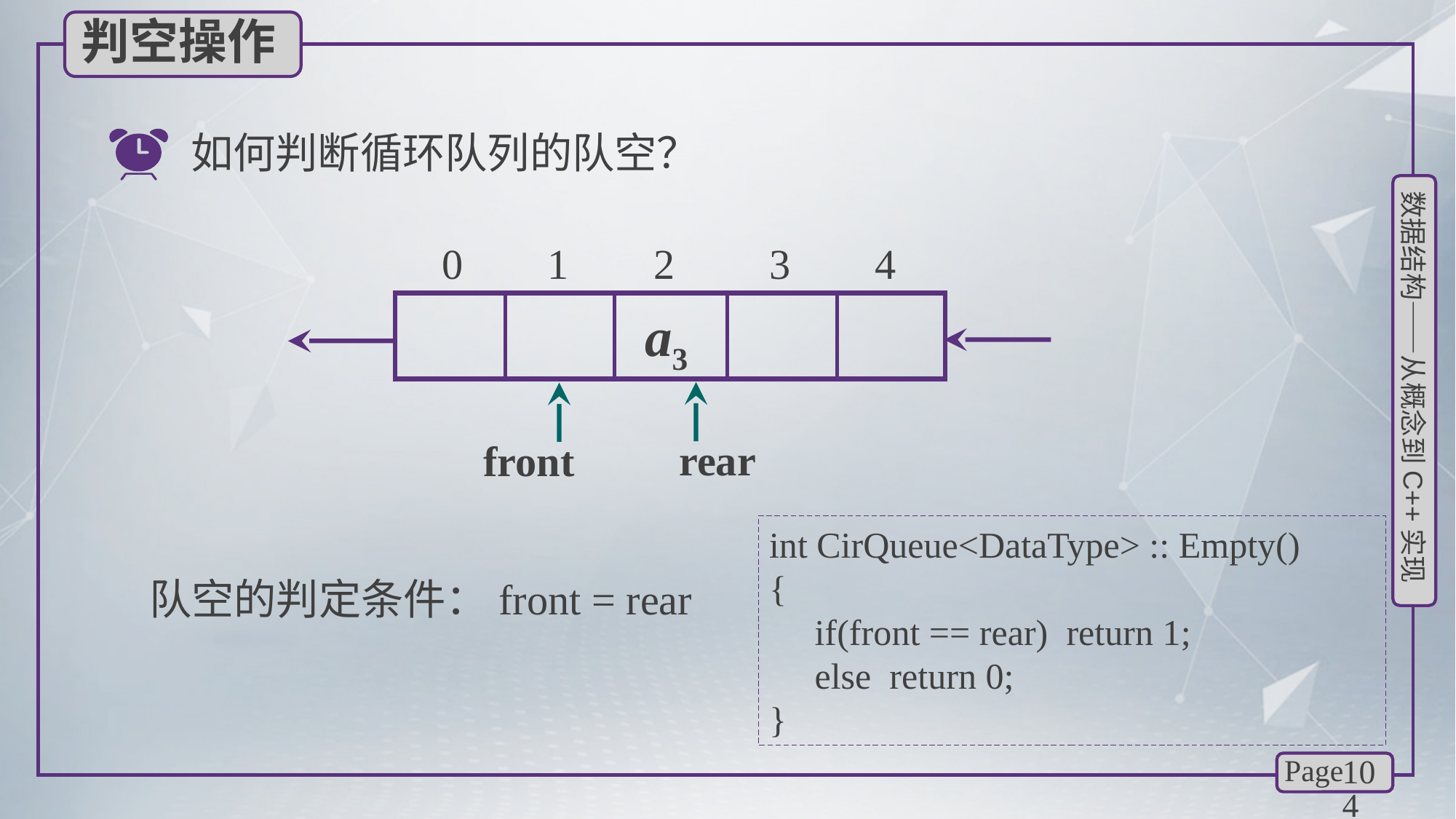

判空操作

如何判断循环队列的队空？

0        1        2         3        4

a3

rear

front
int CirQueue<DataType> :: Empty()
{
     if(front == rear)  return 1;
     else  return 0;
}
队空的判定条件：front = rear